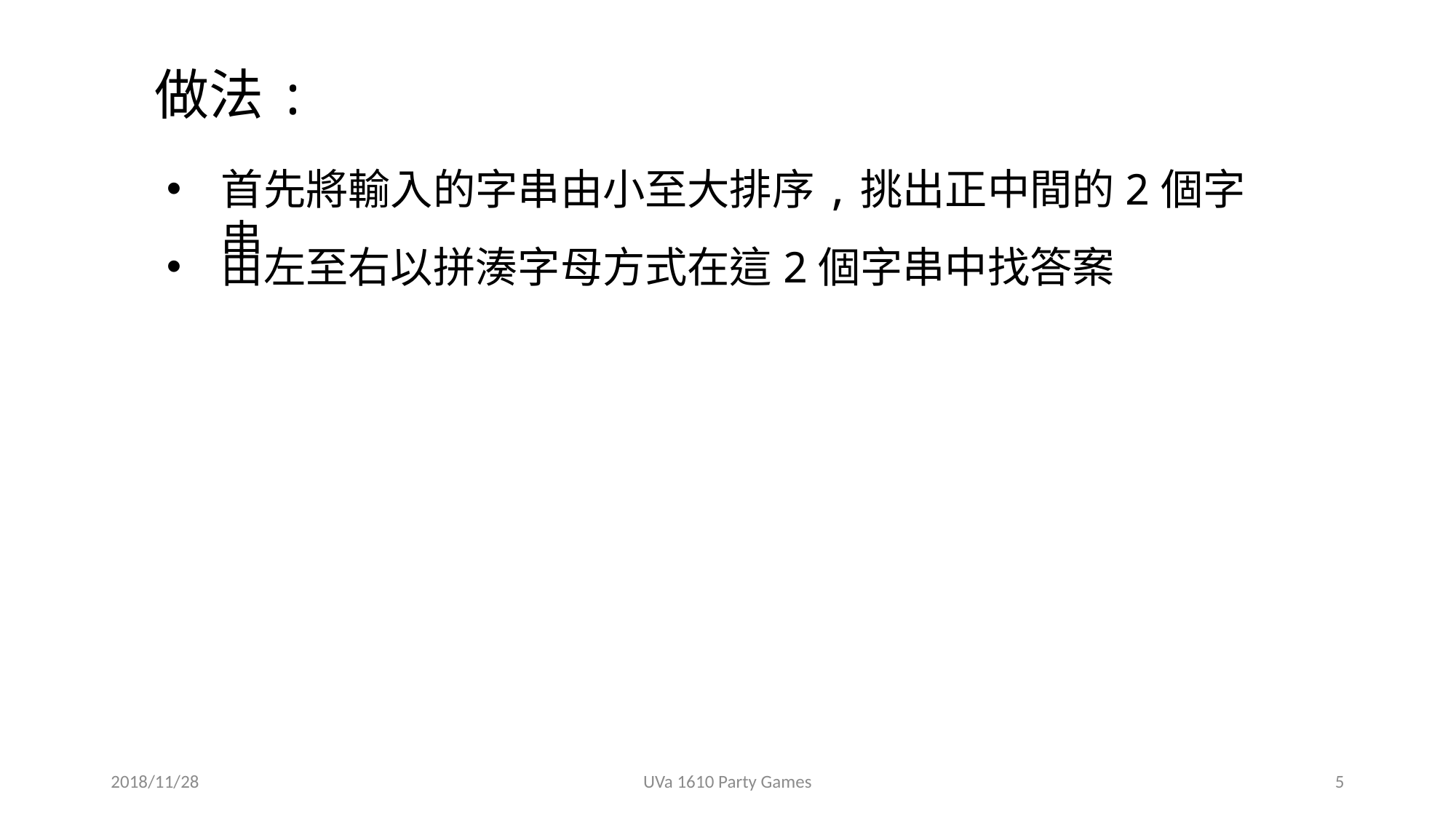

做法:
首先將輸入的字串由小至大排序,挑出正中間的2個字串
由左至右以拼湊字母方式在這2個字串中找答案
2018/11/28
UVa 1610 Party Games
5